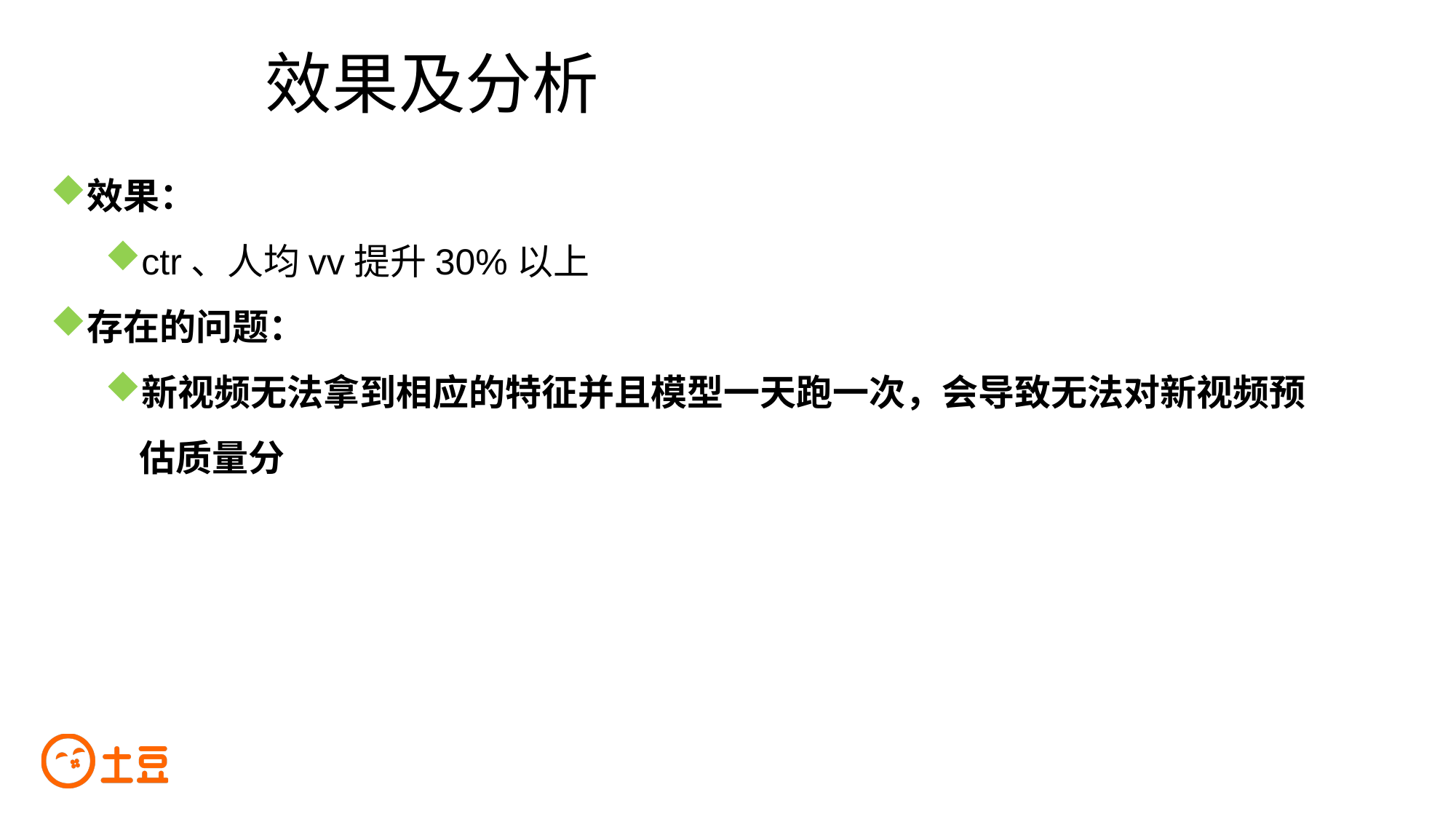

# 效果及分析
效果：
ctr、人均vv提升30%以上
存在的问题：
新视频无法拿到相应的特征并且模型一天跑一次，会导致无法对新视频预估质量分